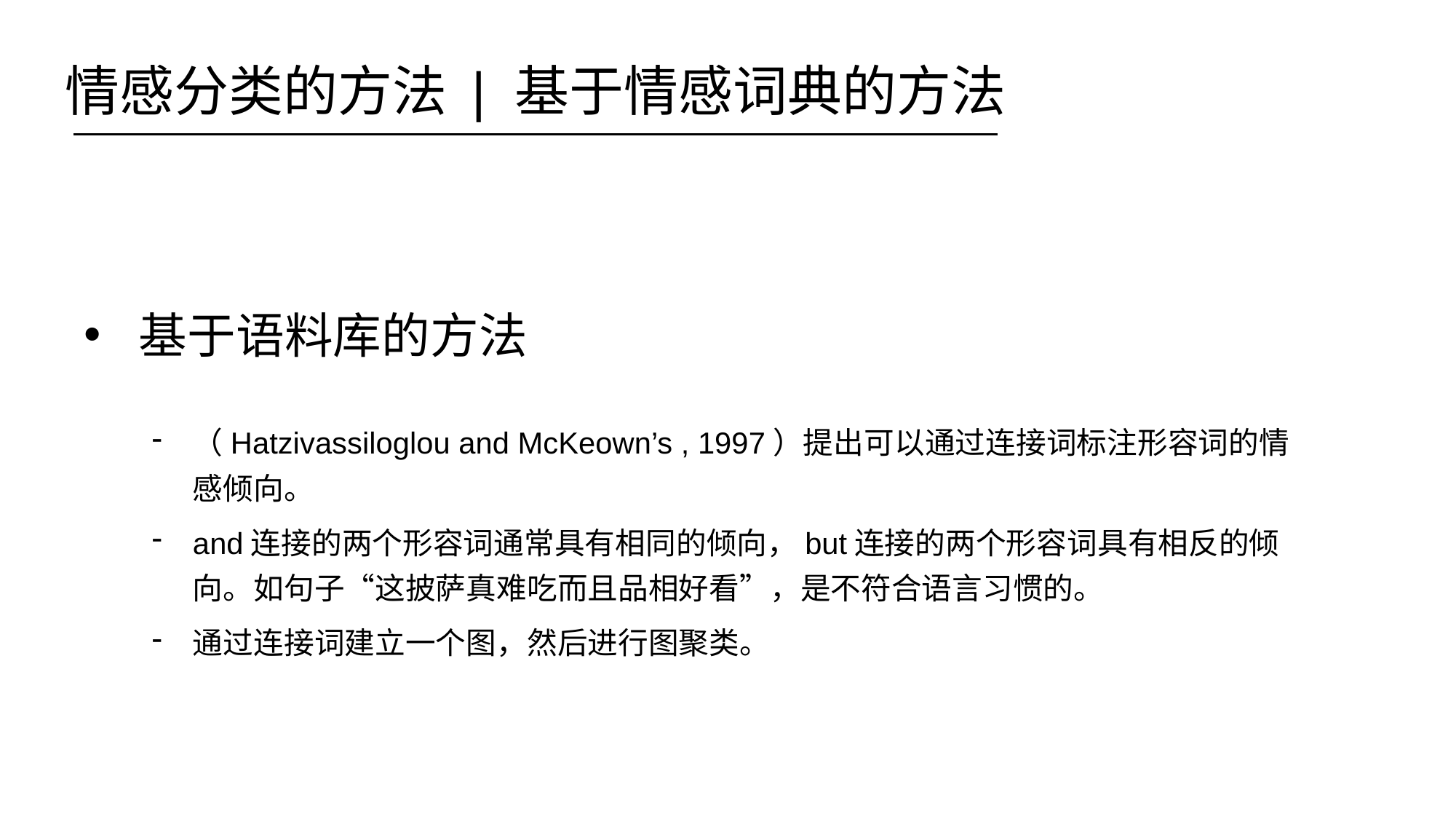

情感分类的方法 | 基于情感词典的方法
基于语料库的方法
（Hatzivassiloglou and McKeown’s , 1997）提出可以通过连接词标注形容词的情感倾向。
and连接的两个形容词通常具有相同的倾向，but连接的两个形容词具有相反的倾向。如句子“这披萨真难吃而且品相好看”，是不符合语言习惯的。
通过连接词建立一个图，然后进行图聚类。